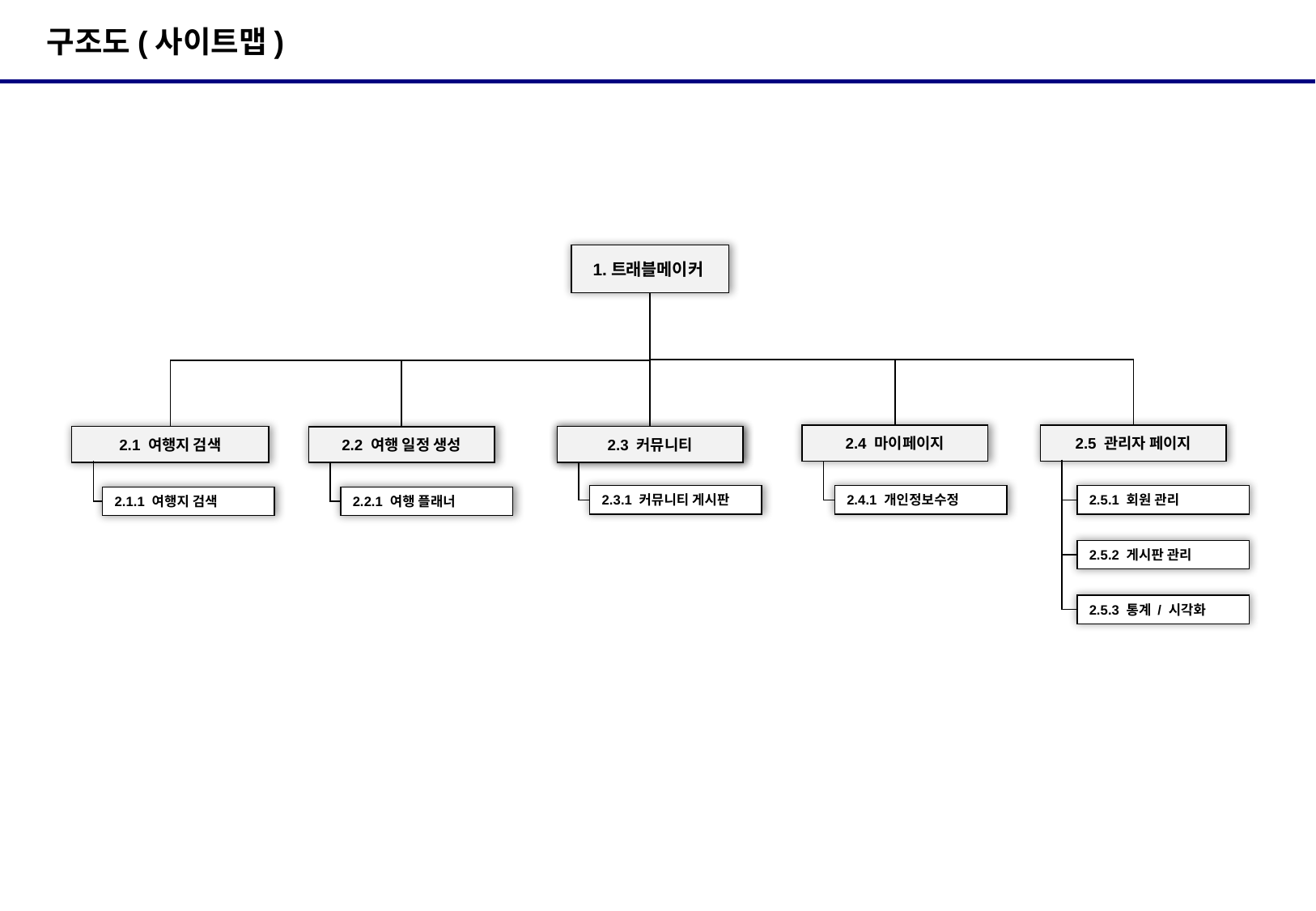

# 구조도(사이트맵)
 1.트래블메이커
2.4 마이페이지

2.5 관리자 페이지

2.3 커뮤니티

2.3 커뮤니티

2.1 여행지 검색

2.2 여행 일정 생성

2.3.1 커뮤니티 게시판
2.4.1 개인정보수정
2.5.1 회원 관리
2.1.1 여행지 검색
2.2.1 여행 플래너
2.5.2 게시판 관리
2.5.3 통계 / 시각화